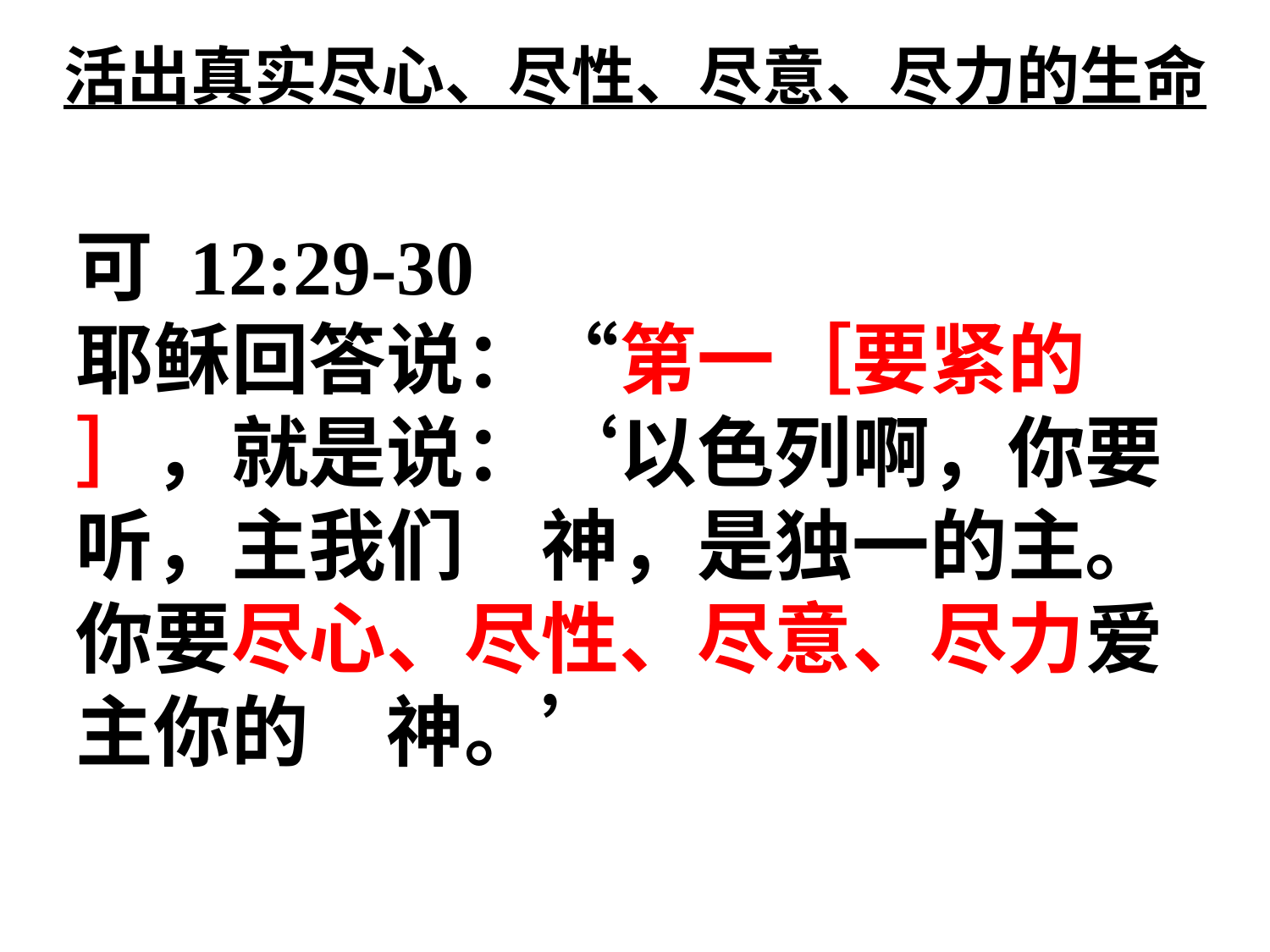

# 活出真实尽心、尽性、尽意、尽力的生命
可 12:29-30
耶稣回答说：“第一［要紧的］，就是说：‘以色列啊，你要听，主我们　神，是独一的主。你要尽心、尽性、尽意、尽力爱主你的　神。’